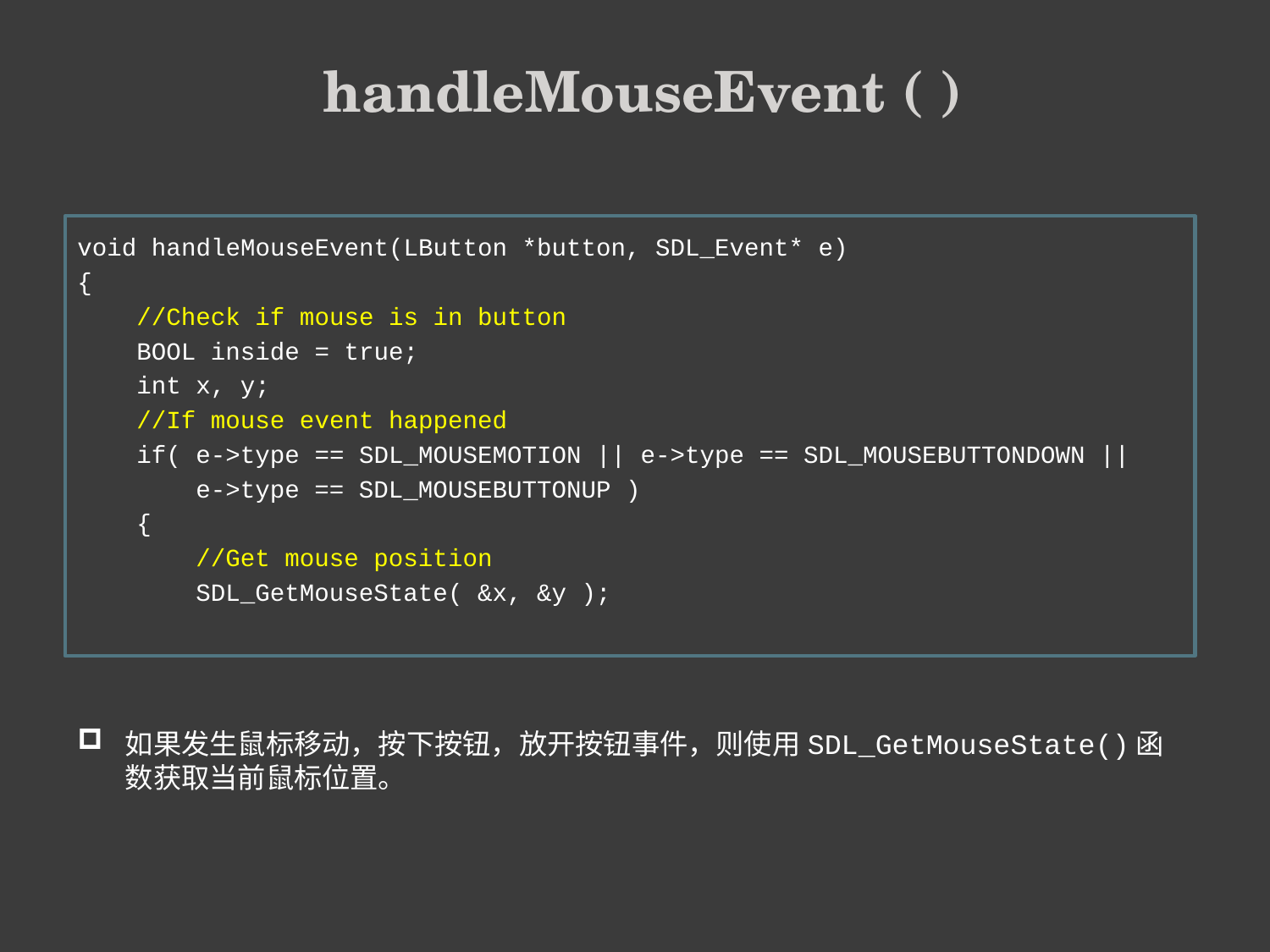

handleMouseEvent ( )
void handleMouseEvent(LButton *button, SDL_Event* e)
{
    //Check if mouse is in button
    BOOL inside = true;
    int x, y;
    //If mouse event happened
    if( e->type == SDL_MOUSEMOTION || e->type == SDL_MOUSEBUTTONDOWN ||
        e->type == SDL_MOUSEBUTTONUP )
    {
        //Get mouse position
        SDL_GetMouseState( &x, &y );

如果发生鼠标移动，按下按钮，放开按钮事件，则使用SDL_GetMouseState()函数获取当前鼠标位置。